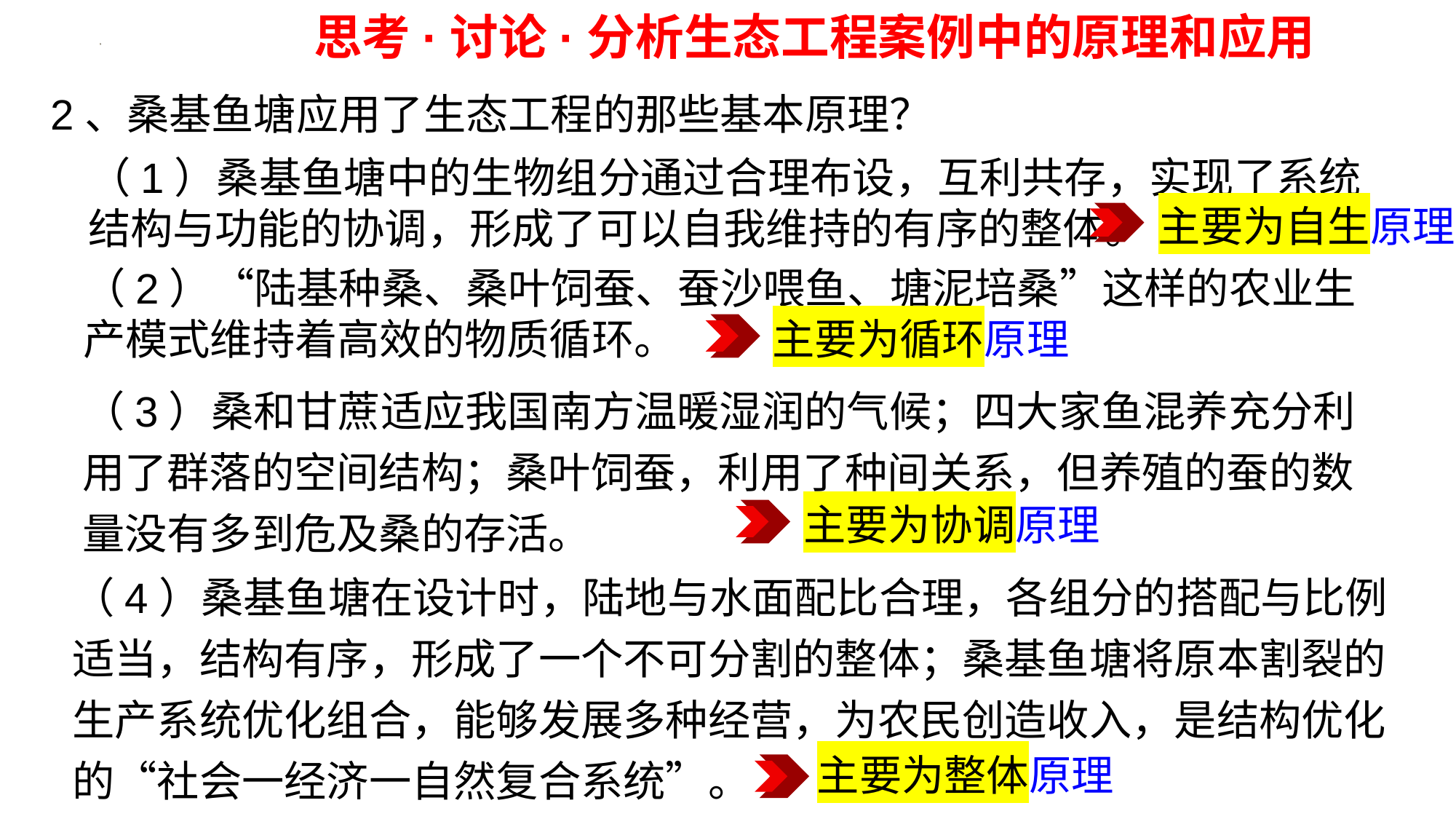

思考·讨论·分析生态工程案例中的原理和应用
2、桑基鱼塘应用了生态工程的那些基本原理？
（1）桑基鱼塘中的生物组分通过合理布设，互利共存，实现了系统结构与功能的协调，形成了可以自我维持的有序的整体。
主要为自生原理

（2）“陆基种桑、桑叶饲蚕、蚕沙喂鱼、塘泥培桑”这样的农业生产模式维持着高效的物质循环。
主要为循环原理

（3）桑和甘蔗适应我国南方温暖湿润的气候；四大家鱼混养充分利用了群落的空间结构；桑叶饲蚕，利用了种间关系，但养殖的蚕的数量没有多到危及桑的存活。

主要为协调原理

（4）桑基鱼塘在设计时，陆地与水面配比合理，各组分的搭配与比例适当，结构有序，形成了一个不可分割的整体；桑基鱼塘将原本割裂的生产系统优化组合，能够发展多种经营，为农民创造收入，是结构优化的“社会一经济一自然复合系统”。
主要为整体原理